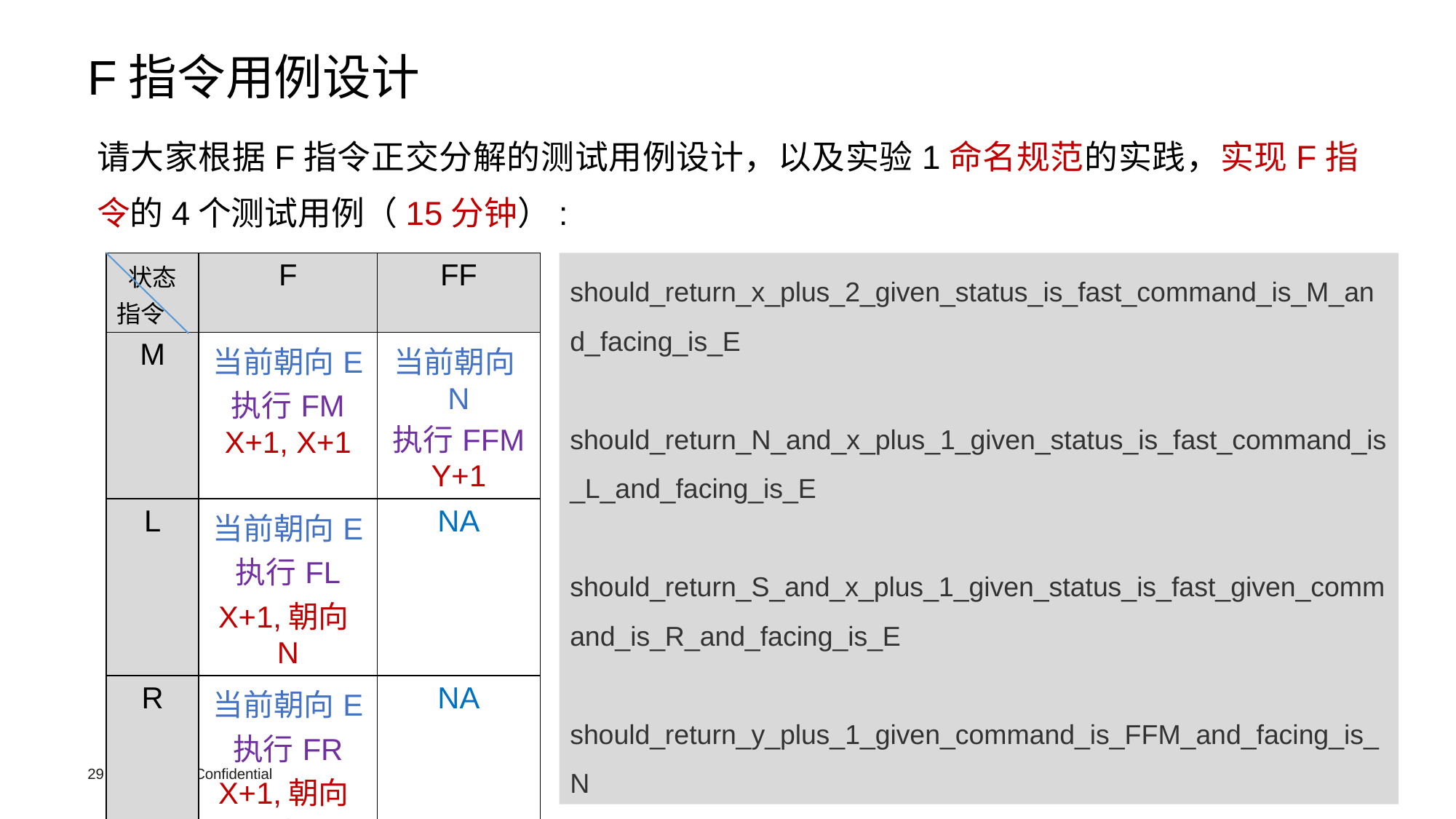

# F指令用例设计
请大家根据F指令正交分解的测试用例设计，以及实验1命名规范的实践，实现F指令的4个测试用例（15分钟）:
| 状态 | F | FF |
| --- | --- | --- |
| M | 当前朝向E 执行FM X+1, X+1 | 当前朝向N 执行FFM Y+1 |
| L | 当前朝向E 执行FL X+1,朝向N | NA |
| R | 当前朝向E 执行FR X+1,朝向S | NA |
should_return_x_plus_2_given_status_is_fast_command_is_M_and_facing_is_E

should_return_N_and_x_plus_1_given_status_is_fast_command_is_L_and_facing_is_E

should_return_S_and_x_plus_1_given_status_is_fast_given_command_is_R_and_facing_is_E

should_return_y_plus_1_given_command_is_FFM_and_facing_is_N
指令